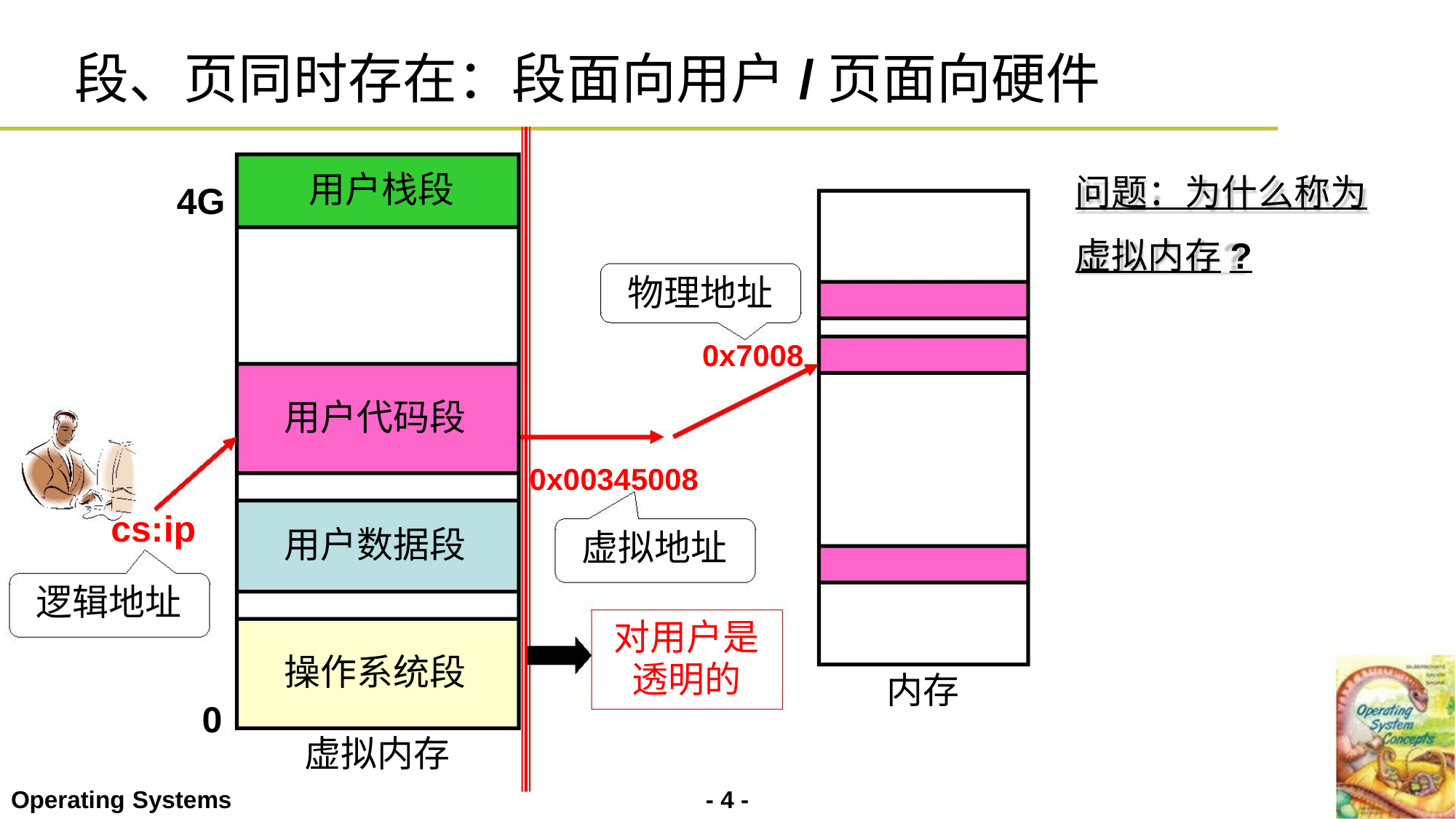

段、页同时存在：段面向用户/页面向硬件

用户栈段
问题：为什么称为
4G
虚拟内存?
物理地址
0x7008
用户代码段
0x00345008
cs:ip
用户数据段
虚拟地址
逻辑地址
对用户是
透明的

操作系统段
虚拟内存
内存
0
- 4 -
Operating Systems